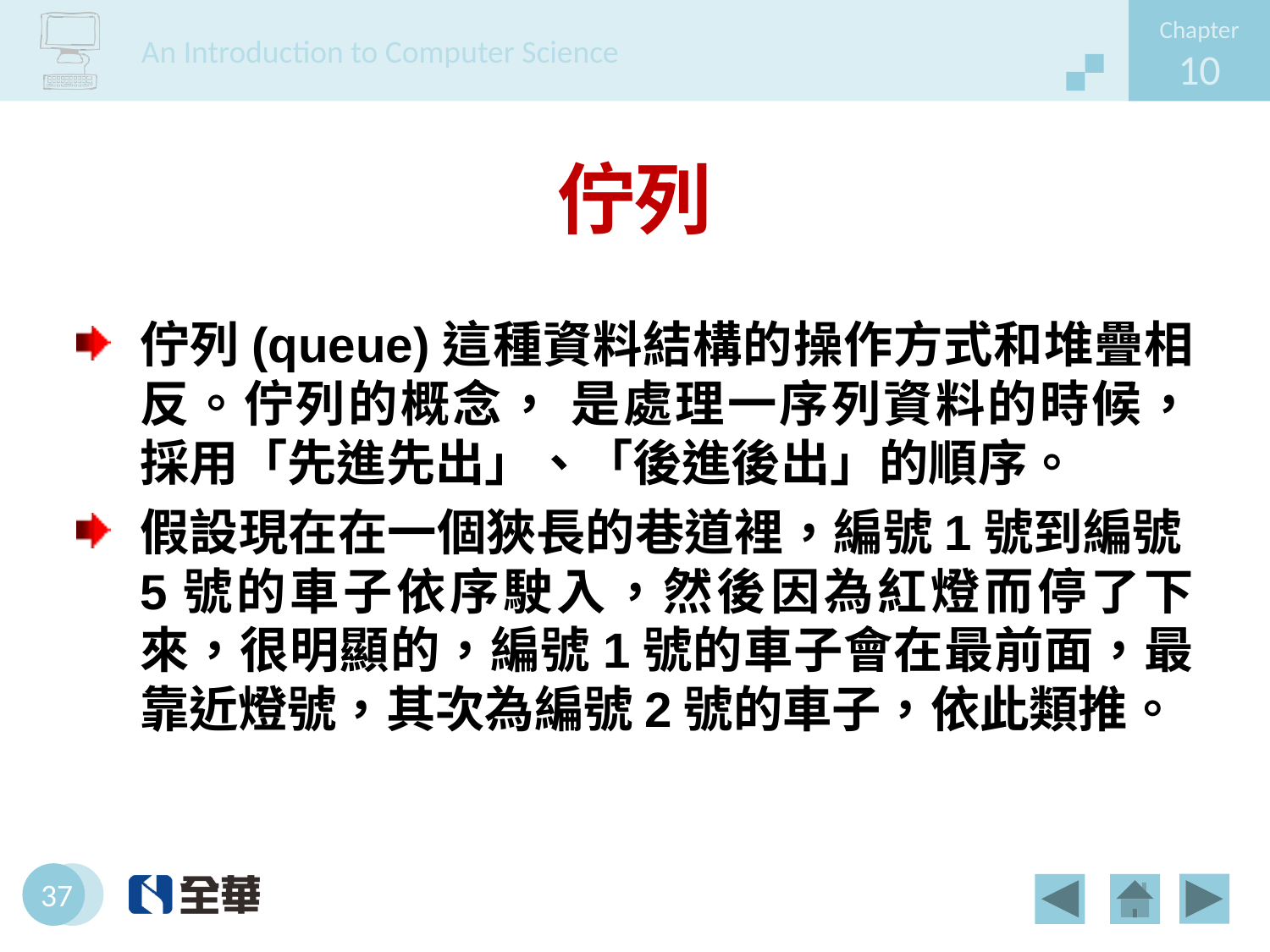

# 佇列
佇列(queue)這種資料結構的操作方式和堆疊相反。佇列的概念， 是處理一序列資料的時候， 採用「先進先出」、「後進後出」的順序。
假設現在在一個狹長的巷道裡，編號1號到編號5號的車子依序駛入，然後因為紅燈而停了下來，很明顯的，編號1號的車子會在最前面，最靠近燈號，其次為編號2號的車子，依此類推。